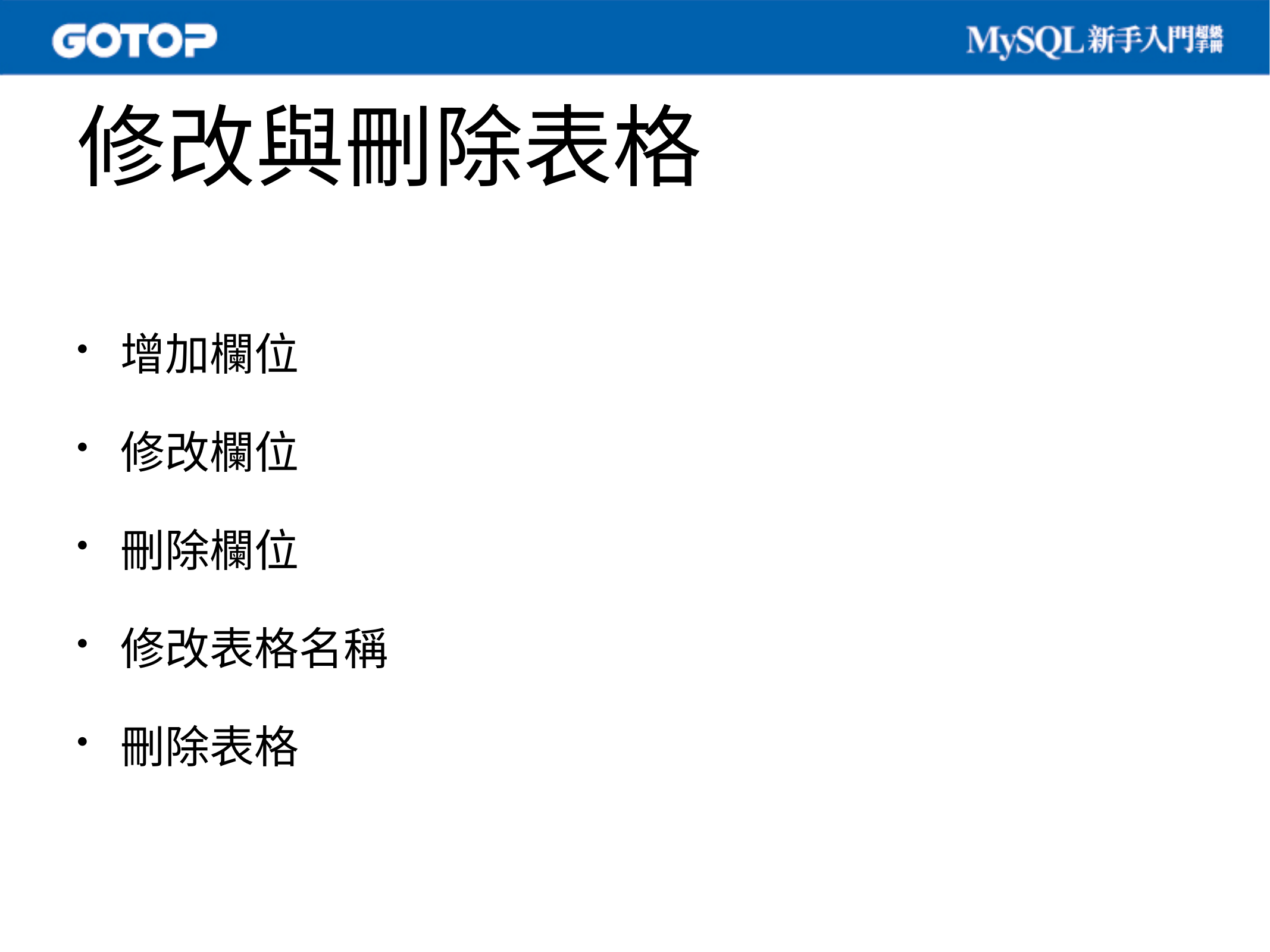

# 修改與刪除表格
增加欄位
修改欄位
刪除欄位
修改表格名稱
刪除表格